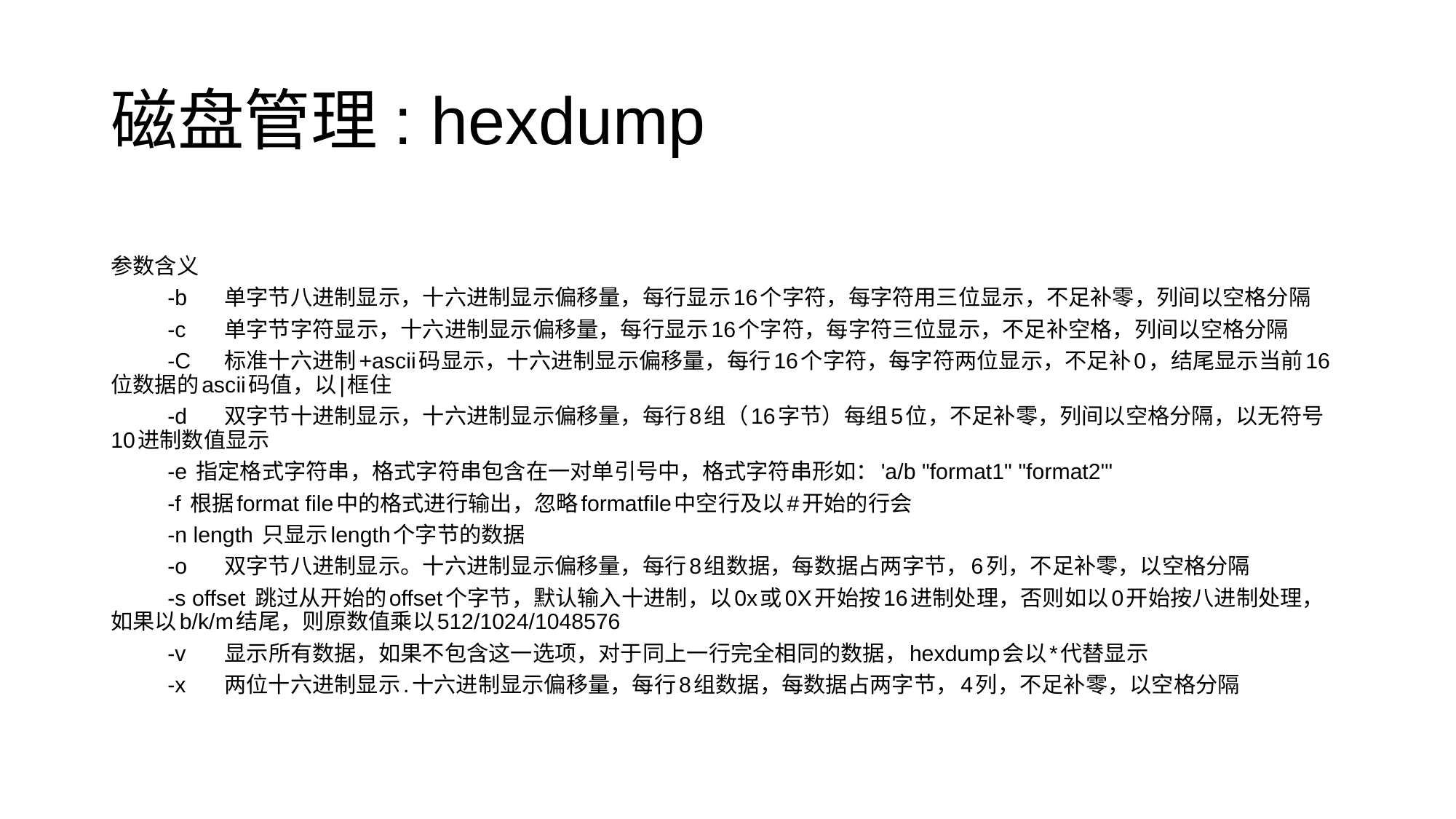

# 磁盘管理: hexdump

参数含义
	-b	单字节八进制显示，十六进制显示偏移量，每行显示16个字符，每字符用三位显示，不足补零，列间以空格分隔
	-c	单字节字符显示，十六进制显示偏移量，每行显示16个字符，每字符三位显示，不足补空格，列间以空格分隔
	-C	标准十六进制+ascii码显示，十六进制显示偏移量，每行16个字符，每字符两位显示，不足补0，结尾显示当前16位数据的ascii码值，以|框住
	-d	双字节十进制显示，十六进制显示偏移量，每行8组（16字节）每组5位，不足补零，列间以空格分隔，以无符号10进制数值显示
	-e 指定格式字符串，格式字符串包含在一对单引号中，格式字符串形如：'a/b "format1" "format2"'
	-f 根据format file中的格式进行输出，忽略formatfile中空行及以#开始的行会
	-n length 只显示length个字节的数据
	-o	双字节八进制显示。十六进制显示偏移量，每行8组数据，每数据占两字节，6列，不足补零，以空格分隔
	-s offset 跳过从开始的offset个字节，默认输入十进制，以0x或0X开始按16进制处理，否则如以0开始按八进制处理，如果以b/k/m结尾，则原数值乘以512/1024/1048576
	-v	显示所有数据，如果不包含这一选项，对于同上一行完全相同的数据，hexdump会以*代替显示
	-x	两位十六进制显示.十六进制显示偏移量，每行8组数据，每数据占两字节，4列，不足补零，以空格分隔